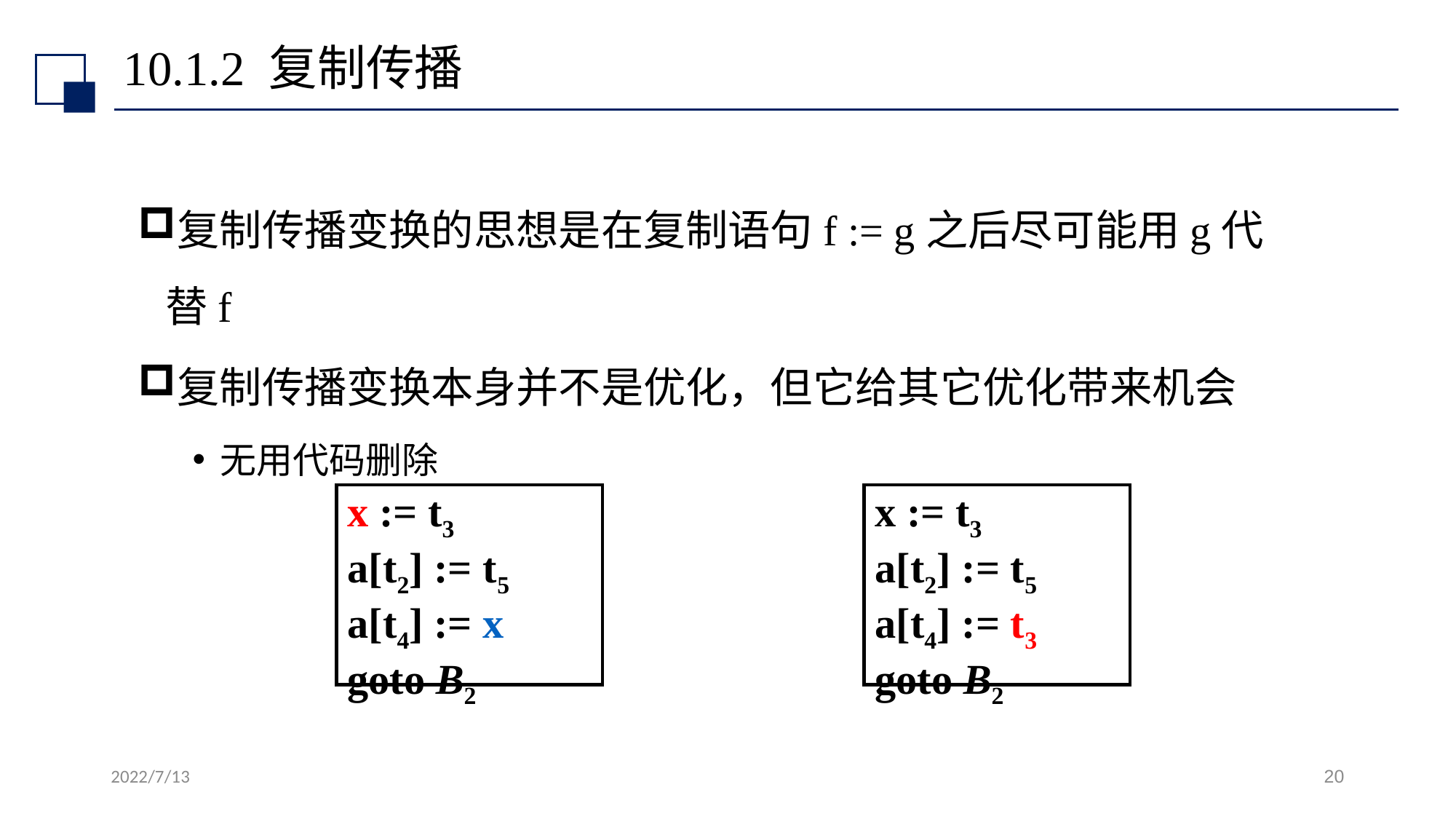

# 10.1.2 复制传播
复制传播变换的思想是在复制语句f := g之后尽可能用g代替f
复制传播变换本身并不是优化，但它给其它优化带来机会
无用代码删除
x := t3
a[t2] := t5
a[t4] := x
goto B2
x := t3
a[t2] := t5
a[t4] := t3
goto B2
2022/7/13
20